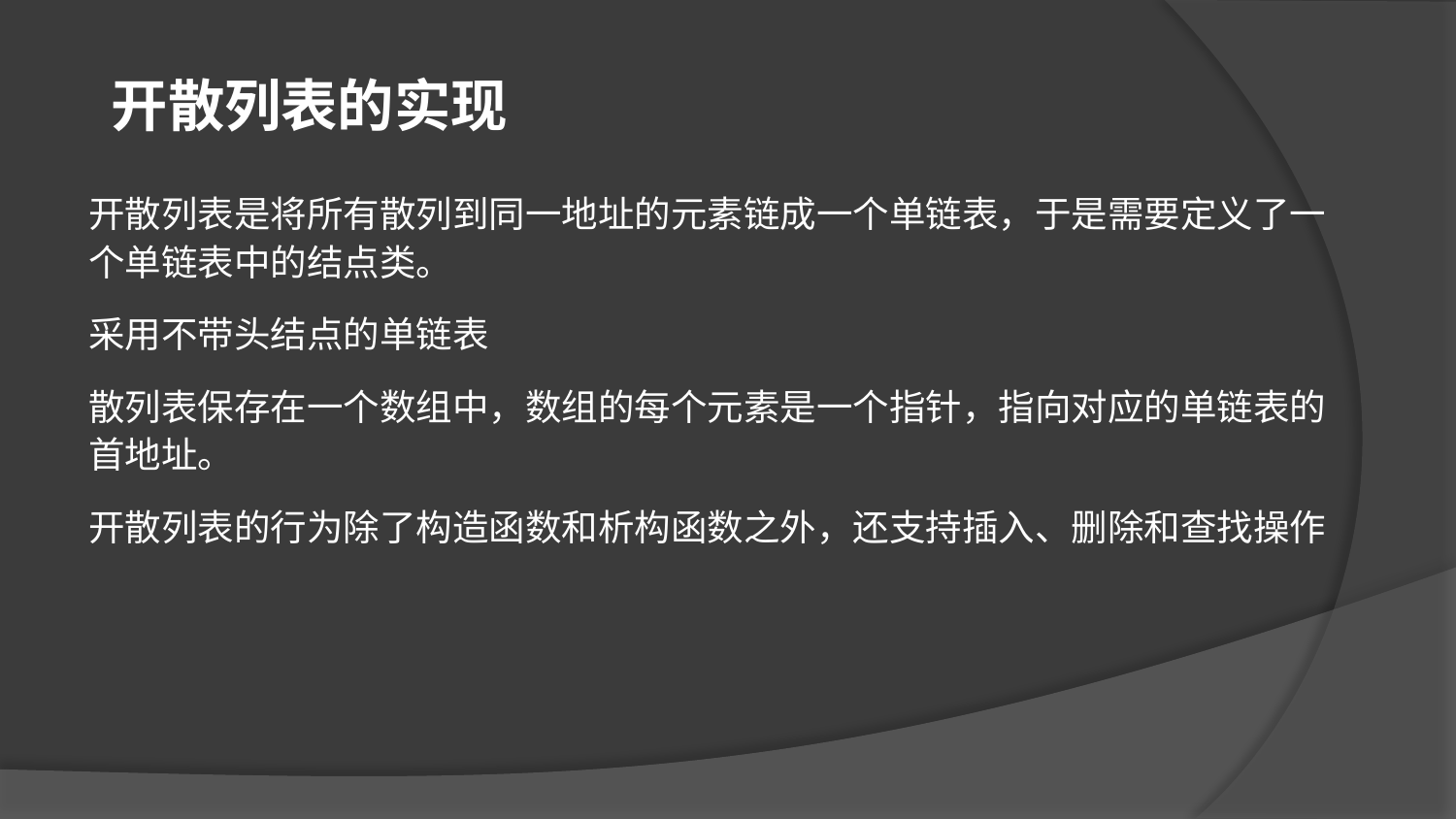

开散列表的实现
开散列表是将所有散列到同一地址的元素链成一个单链表，于是需要定义了一个单链表中的结点类。
采用不带头结点的单链表
散列表保存在一个数组中，数组的每个元素是一个指针，指向对应的单链表的首地址。
开散列表的行为除了构造函数和析构函数之外，还支持插入、删除和查找操作